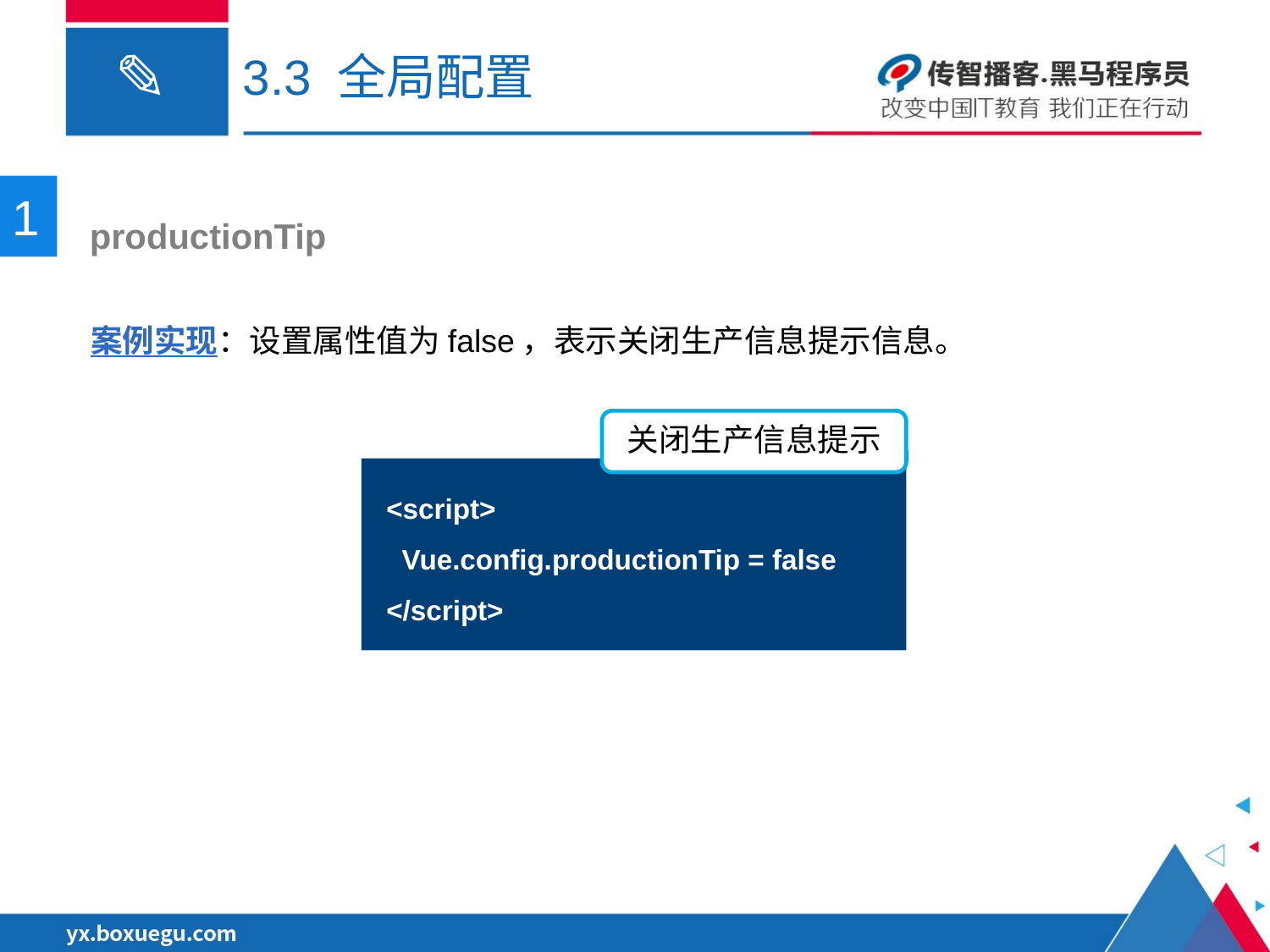

# 3.3 全局配置

1
  productionTip
案例实现：设置属性值为false，表示关闭生产信息提示信息。
关闭生产信息提示

<script>
  Vue.config.productionTip = false
</script>